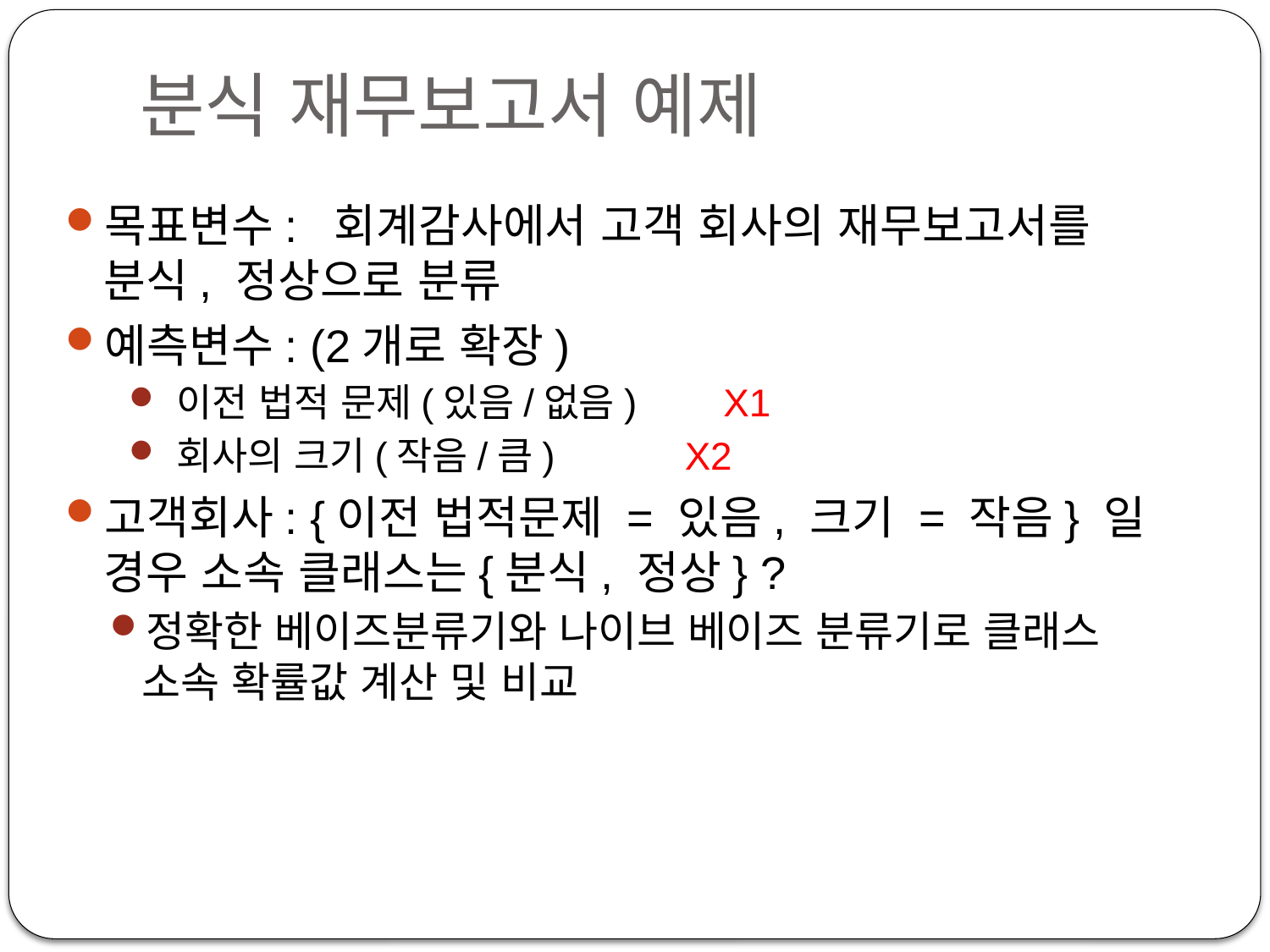

# 분식 재무보고서 예제
목표변수:  회계감사에서 고객 회사의 재무보고서를 분식, 정상으로 분류
예측변수: (2개로 확장)
이전 법적 문제(있음/없음)        X1
회사의 크기(작음/큼)		X2
고객회사: {이전 법적문제 = 있음, 크기 = 작음} 일 경우 소속 클래스는{분식, 정상} ?
정확한 베이즈분류기와 나이브 베이즈 분류기로 클래스 소속 확률값 계산 및 비교